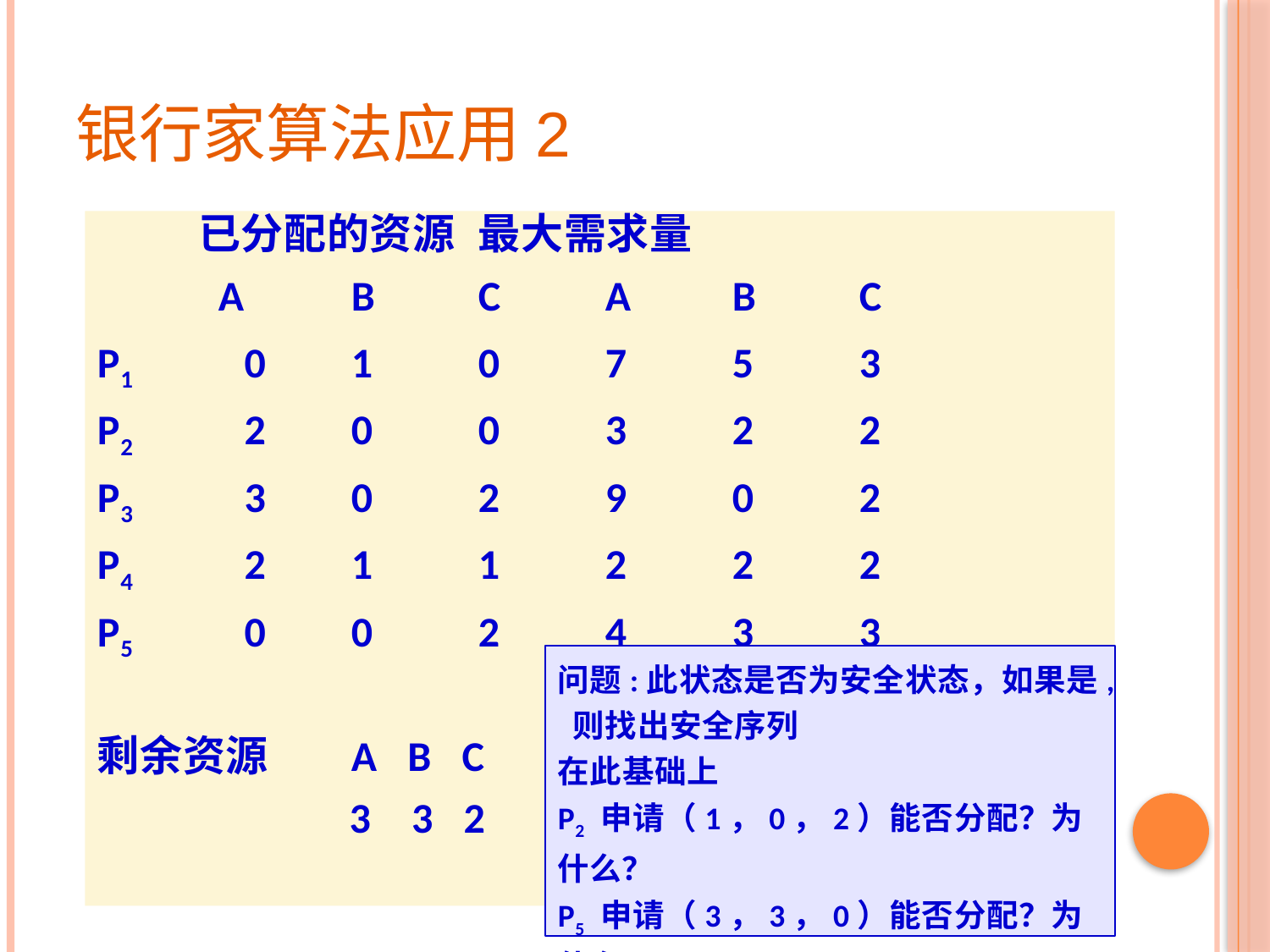

# 银行家算法应用2
         已分配的资源	最大需求量
            A	B	C	A	B	C
P1	  0	1	0	7	5	3
P2	  2	0	0	3	2	2
P3	  3	0	2	9	0	2
P4	  2	1	1	2	2	2
P5	  0	0	2	4	3	3

剩余资源	A   B   C
                         3    3   2
问题:此状态是否为安全状态，如果是, 则找出安全序列
在此基础上
P2 申请（1，0，2）能否分配？为什么？
P5 申请（3，3，0）能否分配？为什么？
P1 申请（0，2，0）能否分配？为什么？